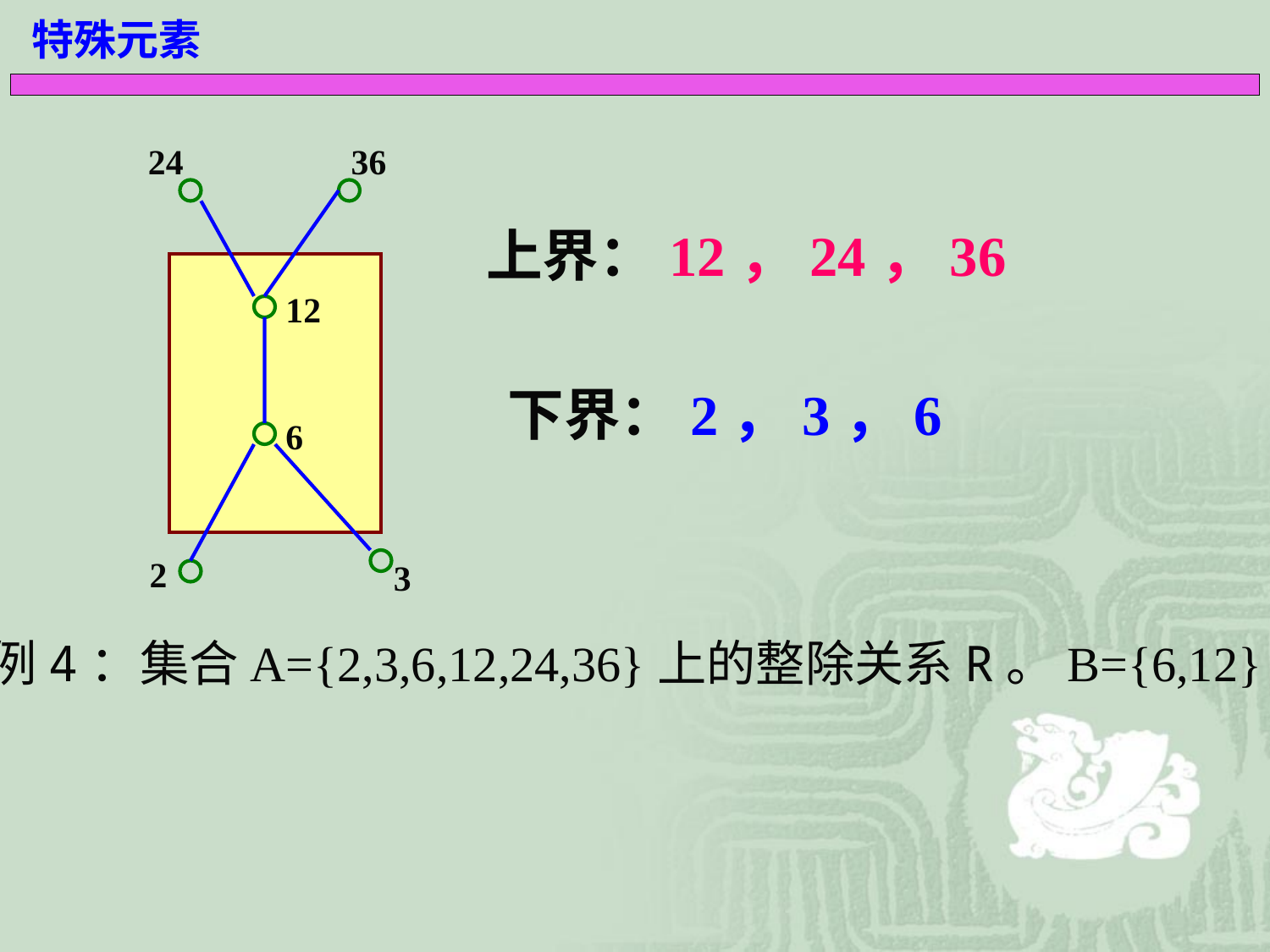

特殊元素

24
36

上界：12，24，36

12

下界：2，3，6
6

2
3

例4：集合A={2,3,6,12,24,36}上的整除关系R。B={6,12}